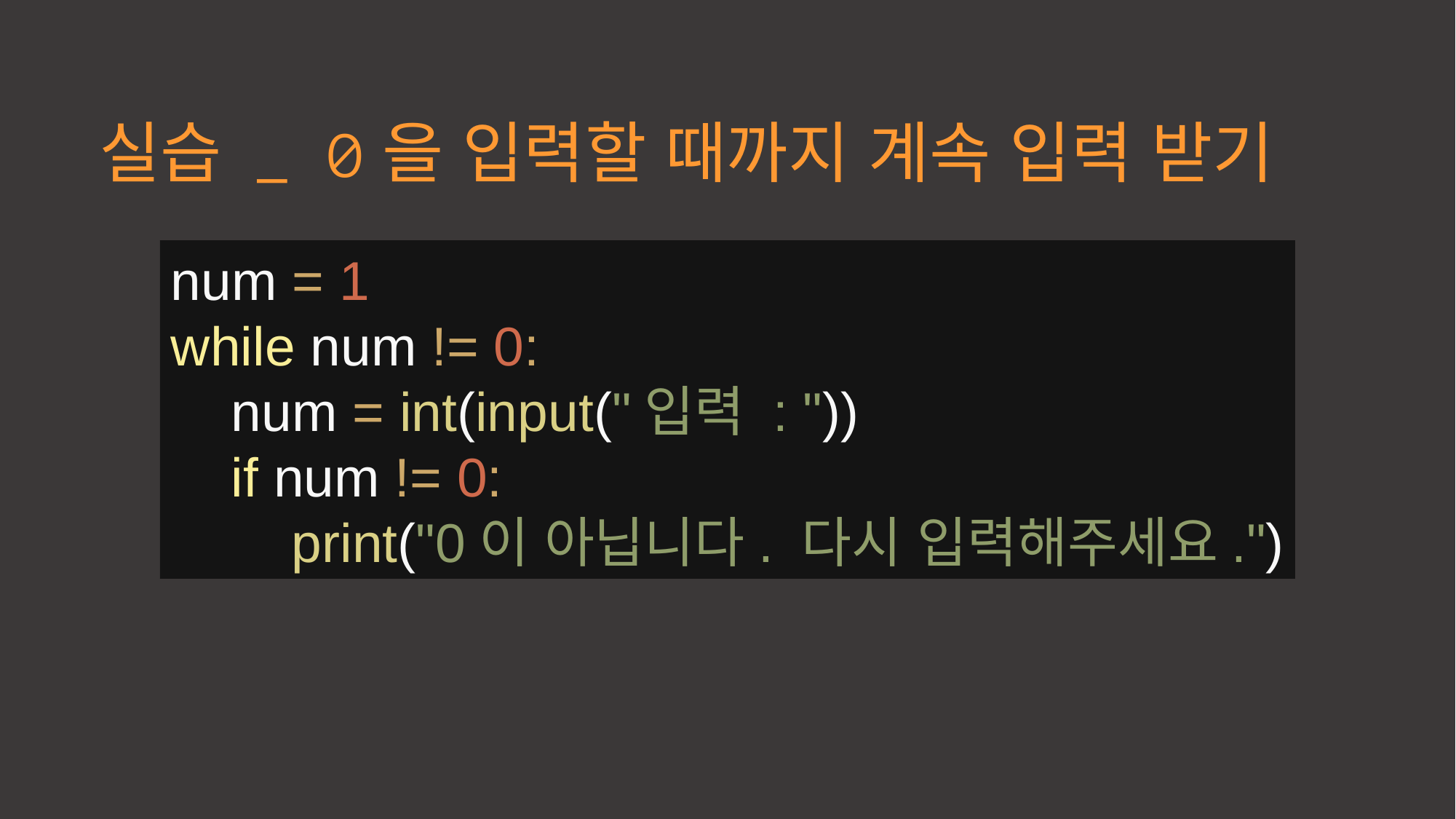

실습 _ 0을 입력할 때까지 계속 입력 받기
num = 1
while num != 0:
    num = int(input("입력 : "))
    if num != 0:
        print("0이 아닙니다. 다시 입력해주세요.")